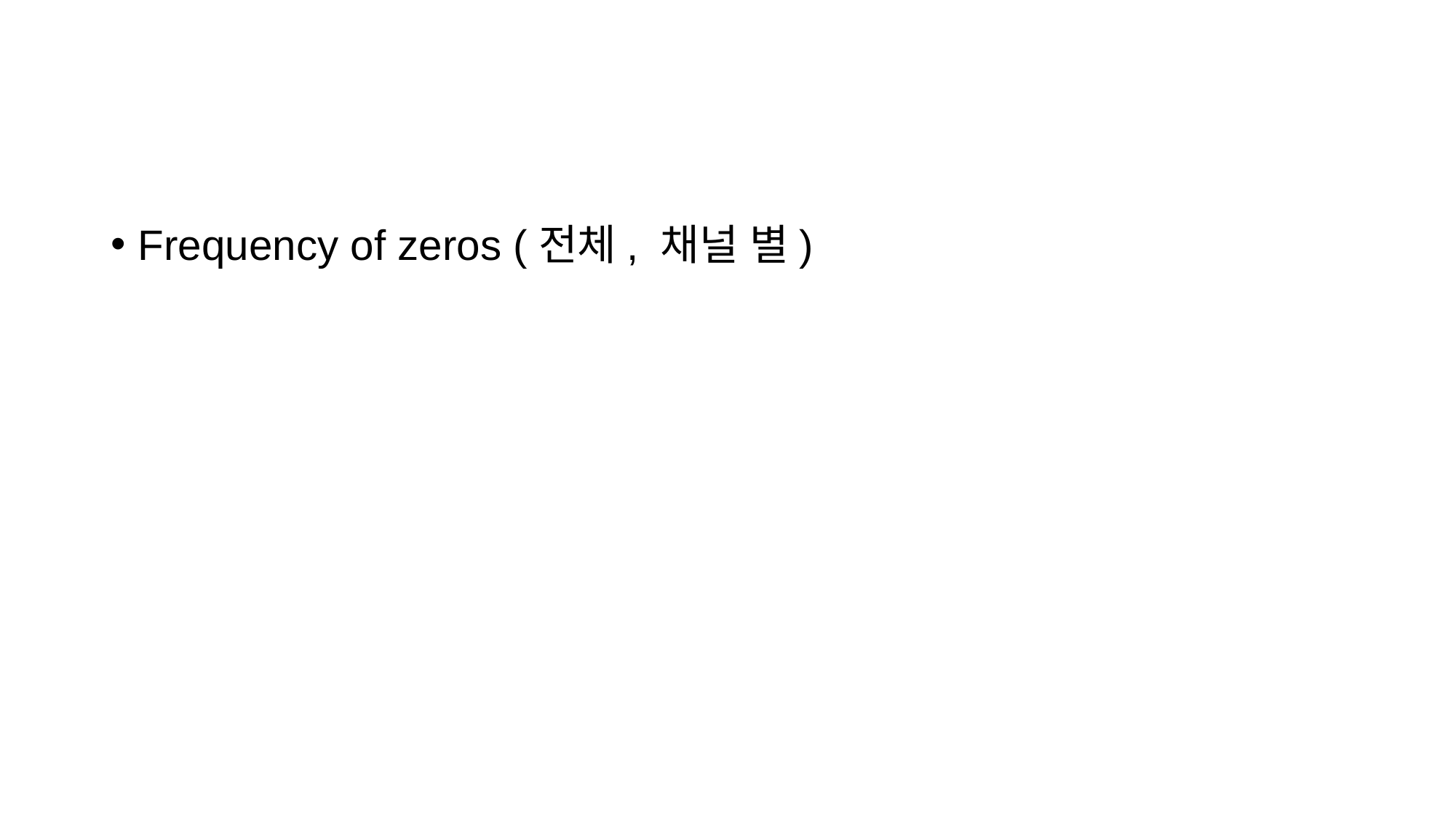

#
Frequency of zeros (전체, 채널 별)